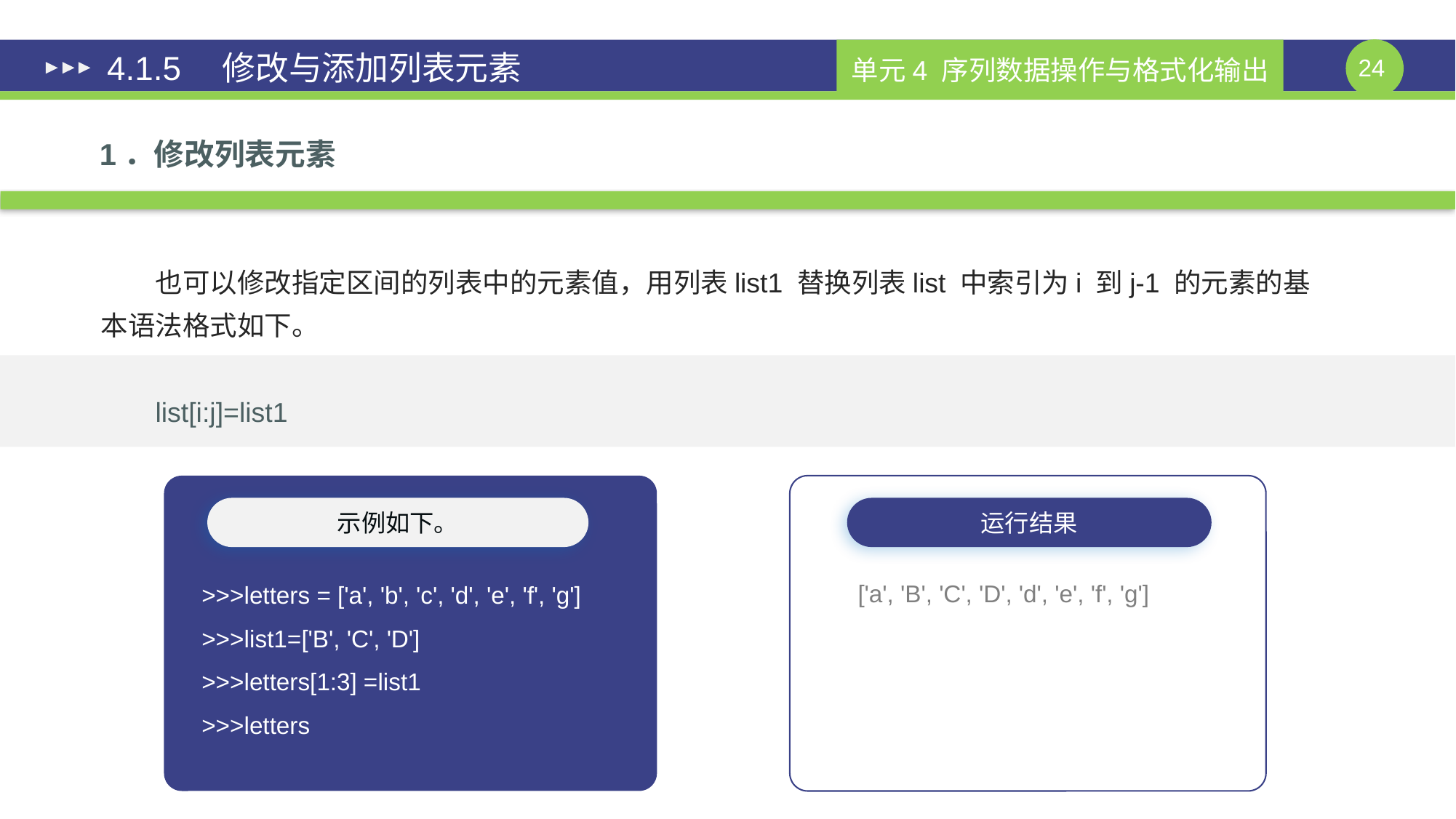

# 4.1.5　修改与添加列表元素
1．修改列表元素

也可以修改指定区间的列表中的元素值，用列表list1 替换列表list 中索引为i 到j-1 的元素的基本语法格式如下。

list[i:j]=list1

示例如下。
运行结果
['a', 'B', 'C', 'D', 'd', 'e', 'f', 'g']
>>>letters = ['a', 'b', 'c', 'd', 'e', 'f', 'g']
>>>list1=['B', 'C', 'D']
>>>letters[1:3] =list1
>>>letters